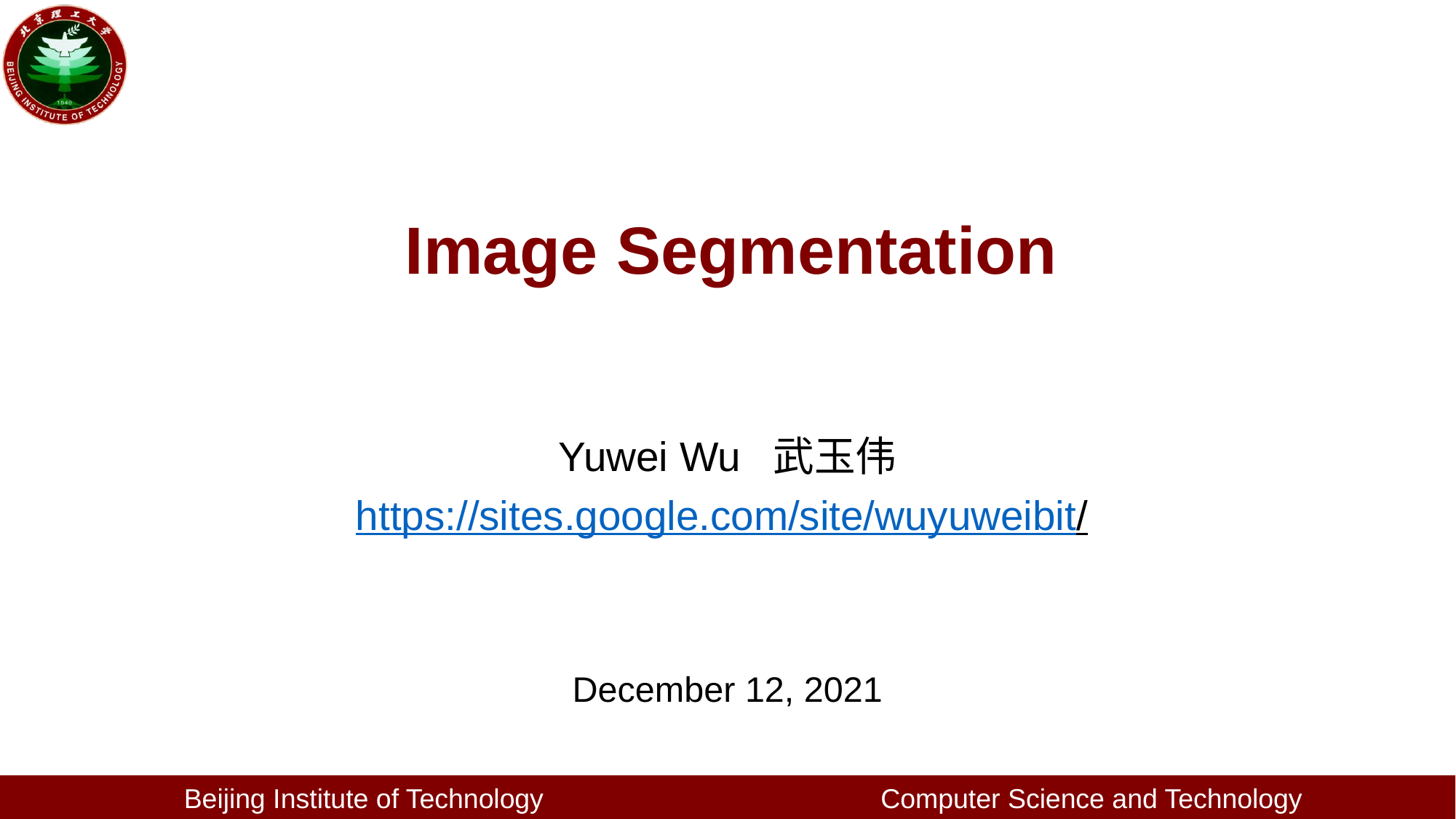

# Image Segmentation
Yuwei Wu  武玉伟
https://sites.google.com/site/wuyuweibit/

December 12, 2021